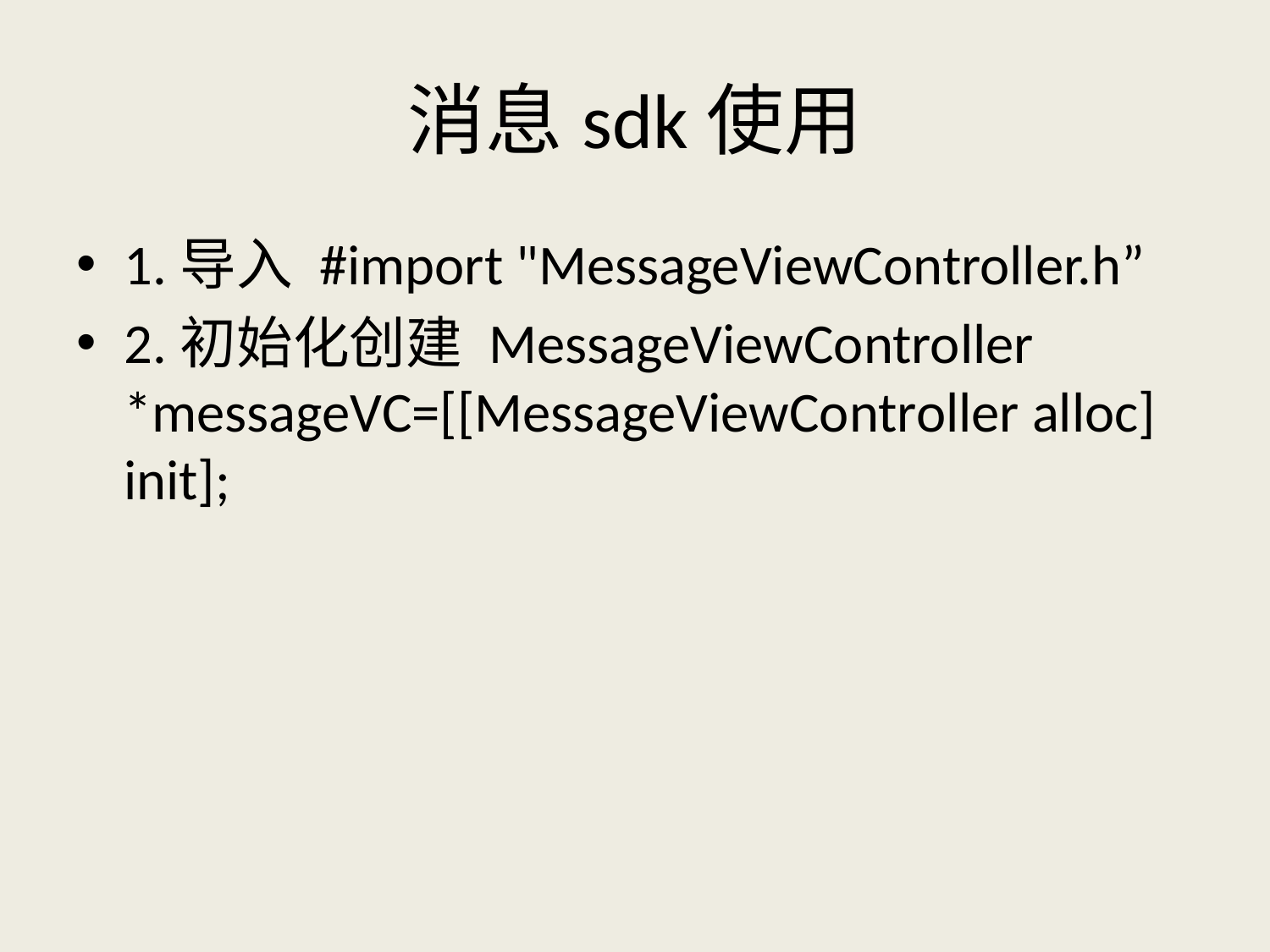

# 消息sdk使用
1.导入 #import "MessageViewController.h”
2.初始化创建 MessageViewController *messageVC=[[MessageViewController alloc] init];